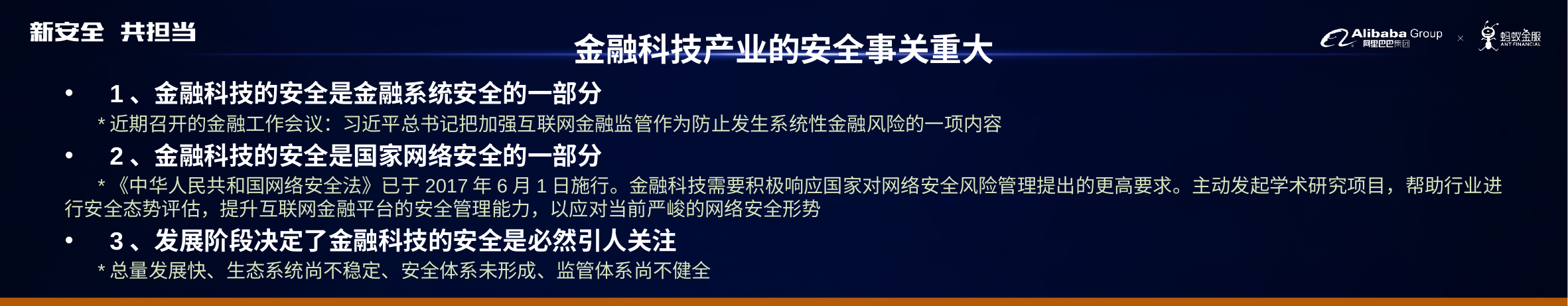

# 金融科技产业的安全事关重大
1、金融科技的安全是金融系统安全的一部分
      *近期召开的金融工作会议：习近平总书记把加强互联网金融监管作为防止发生系统性金融风险的一项内容
2、金融科技的安全是国家网络安全的一部分
      *《中华人民共和国网络安全法》已于2017年6月1日施行。金融科技需要积极响应国家对网络安全风险管理提出的更高要求。主动发起学术研究项目，帮助行业进行安全态势评估，提升互联网金融平台的安全管理能力，以应对当前严峻的网络安全形势
3、发展阶段决定了金融科技的安全是必然引人关注
      *总量发展快、生态系统尚不稳定、安全体系未形成、监管体系尚不健全